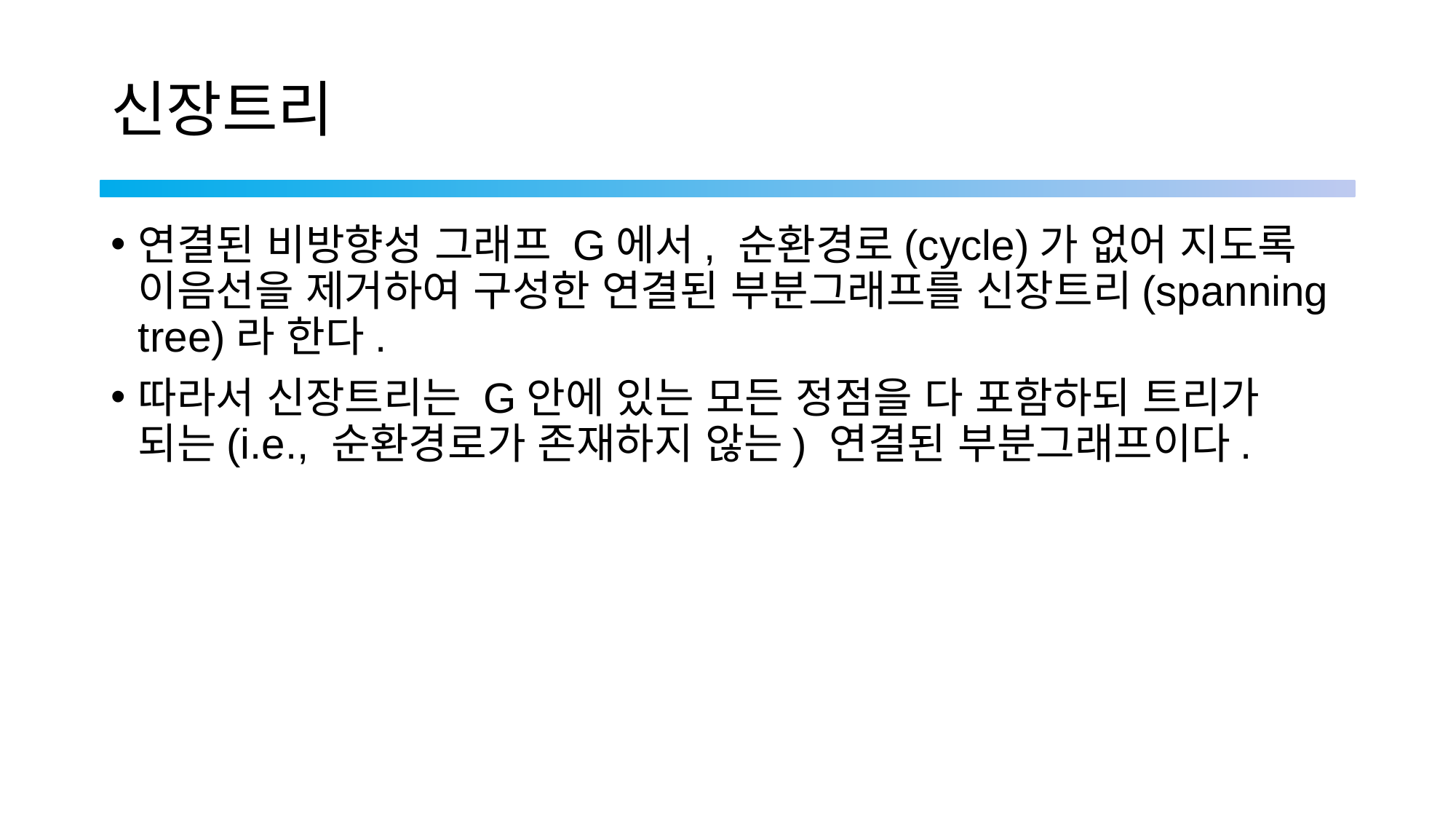

# 신장트리
연결된 비방향성 그래프 G에서, 순환경로(cycle)가 없어 지도록 이음선을 제거하여 구성한 연결된 부분그래프를 신장트리(spanning tree)라 한다.
따라서 신장트리는 G안에 있는 모든 정점을 다 포함하되 트리가 되는(i.e., 순환경로가 존재하지 않는) 연결된 부분그래프이다.